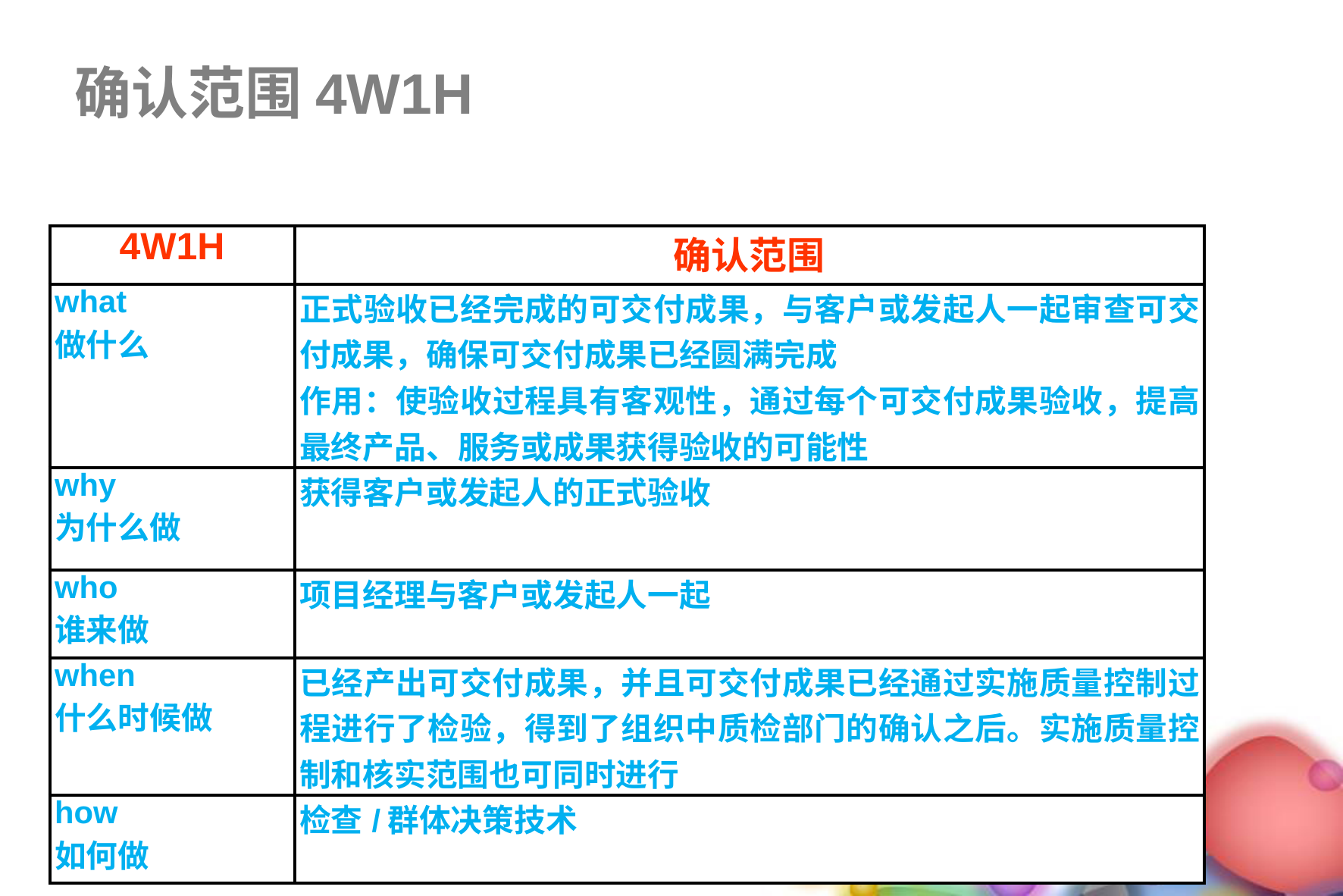

确认范围4W1H
| 4W1H | 确认范围 |
| --- | --- |
| what 做什么 | 正式验收已经完成的可交付成果，与客户或发起人一起审查可交付成果，确保可交付成果已经圆满完成 作用：使验收过程具有客观性，通过每个可交付成果验收，提高最终产品、服务或成果获得验收的可能性 |
| why 为什么做 | 获得客户或发起人的正式验收 |
| who 谁来做 | 项目经理与客户或发起人一起 |
| when 什么时候做 | 已经产出可交付成果，并且可交付成果已经通过实施质量控制过程进行了检验，得到了组织中质检部门的确认之后。实施质量控制和核实范围也可同时进行 |
| how 如何做 | 检查/群体决策技术 |